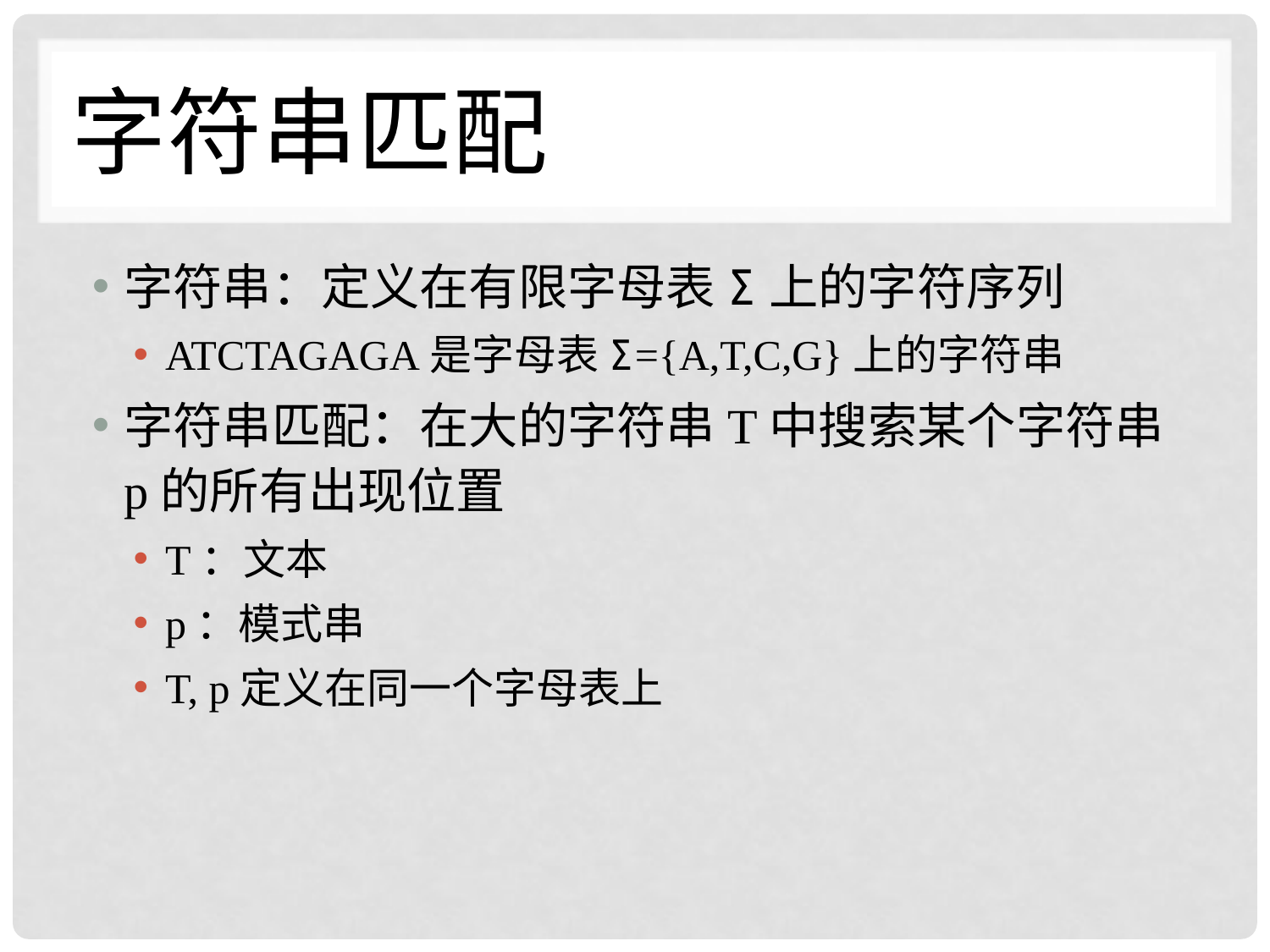

# 字符串匹配
字符串：定义在有限字母表Σ上的字符序列
ATCTAGAGA是字母表Σ={A,T,C,G}上的字符串
字符串匹配：在大的字符串T中搜索某个字符串p的所有出现位置
T：文本
p：模式串
T, p定义在同一个字母表上